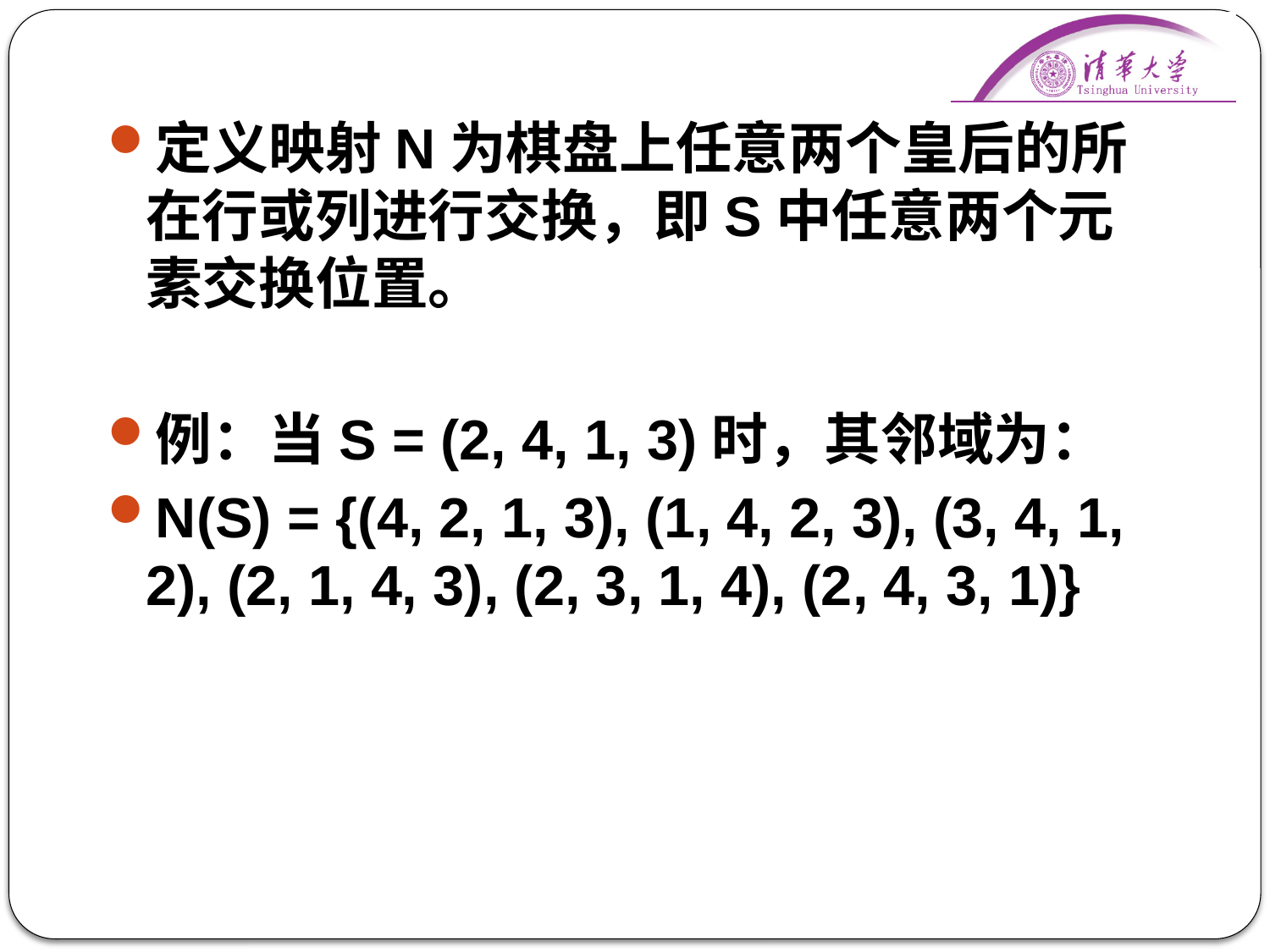

定义映射N为棋盘上任意两个皇后的所在行或列进行交换，即S中任意两个元素交换位置。

例：当S = (2, 4, 1, 3)时，其邻域为：
N(S) = {(4, 2, 1, 3), (1, 4, 2, 3), (3, 4, 1, 2), (2, 1, 4, 3), (2, 3, 1, 4), (2, 4, 3, 1)}